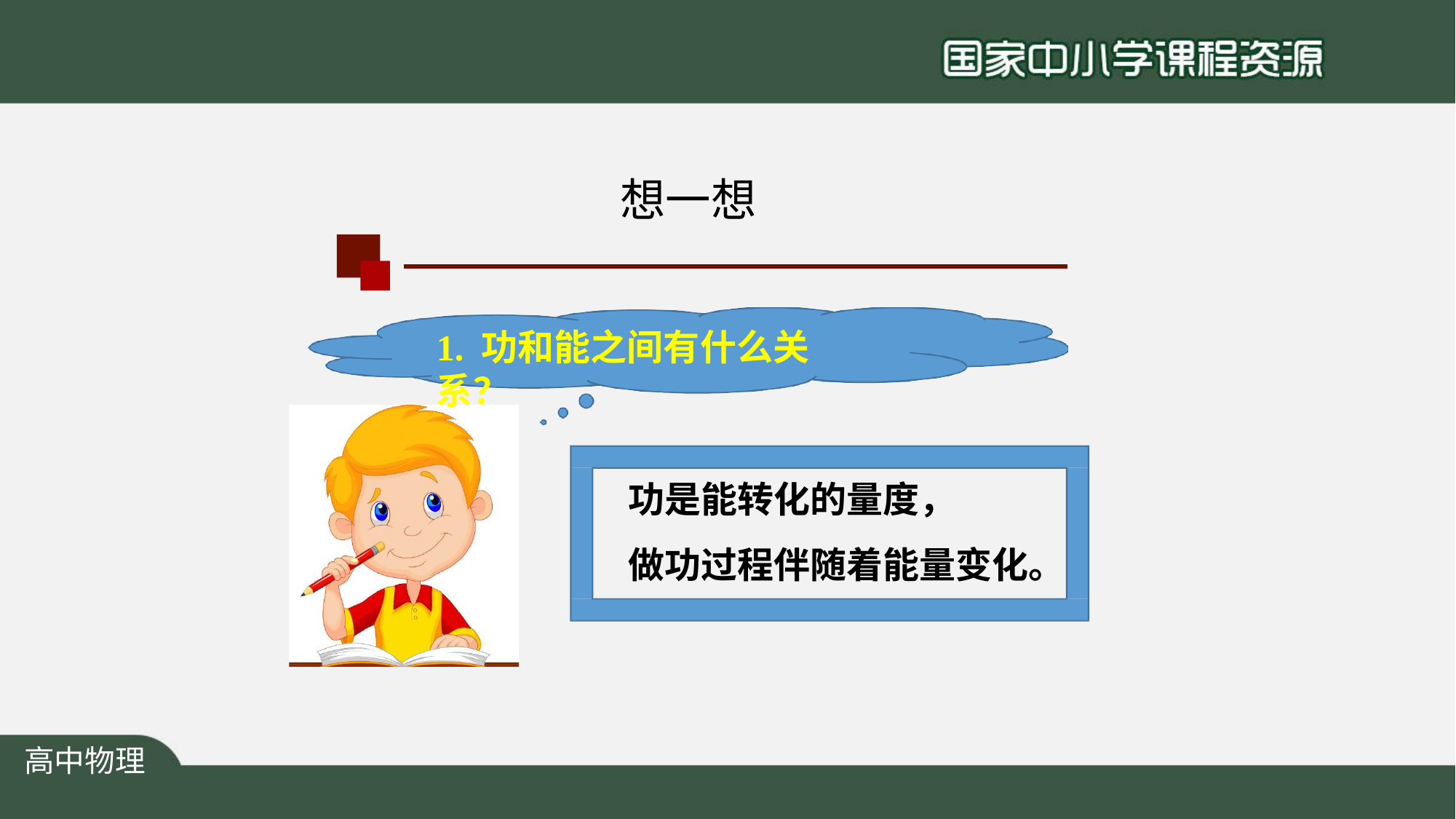

# 想一想

1. 功和能之间有什么关系？

功是能转化的量度，
做功过程伴随着能量变化。

高中物理